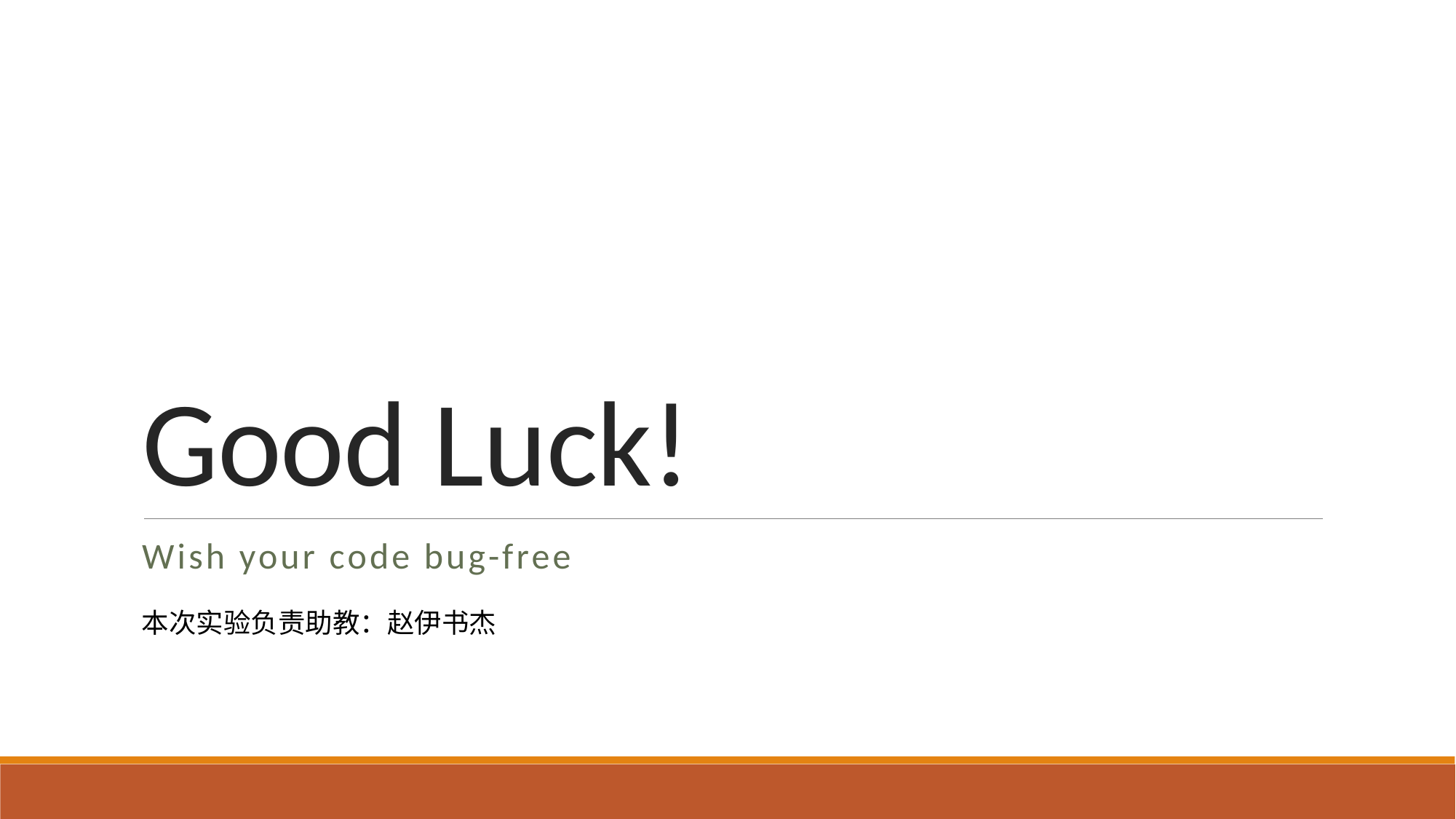

# Good Luck!
Wish your code bug-free
本次实验负责助教：赵伊书杰